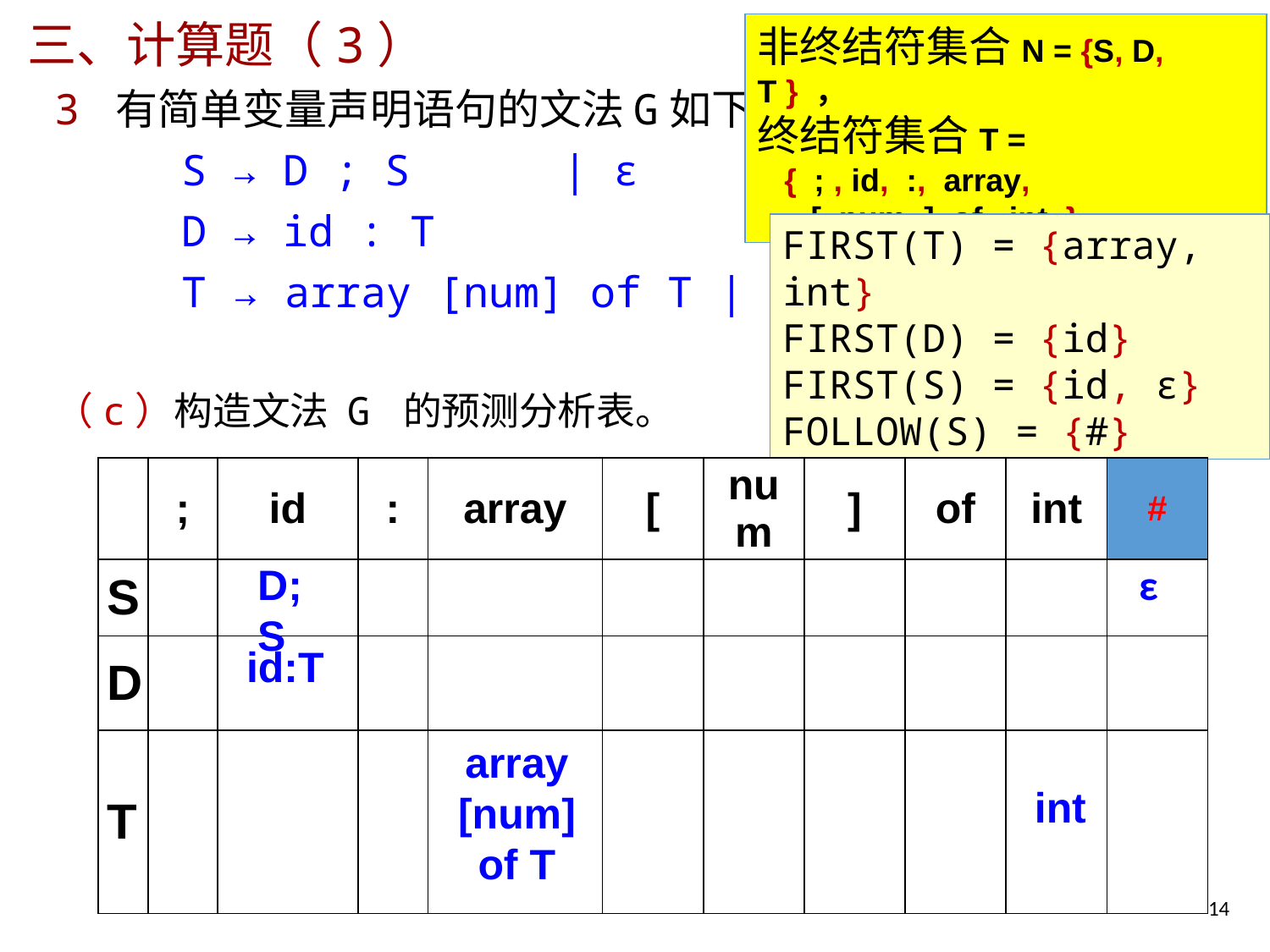

# 三、计算题（3）
非终结符集合N = {S, D, T } ，
终结符集合T =
   {  ; , id,  :,  array,
      [, num, ], of,  int  }
3 有简单变量声明语句的文法G如下:
	S → D ; S 	| ε
	D → id : T
	T → array [num] of T | int
（c）构造文法 G 的预测分析表。
FIRST(T) = {array, int}
FIRST(D) = {id}
FIRST(S) = {id, ε}
FOLLOW(S) = {#}
|  | ; | id | : | array | [ | num | ] | of | int | # |
| --- | --- | --- | --- | --- | --- | --- | --- | --- | --- | --- |
| S |  |  |  |  |  |  |  |  |  |  |
| D |  |  |  |  |  |  |  |  |  |  |
| T |  |  |  |  |  |  |  |  |  |  |
D;S
ε
id:T
array [num] of T
int
14